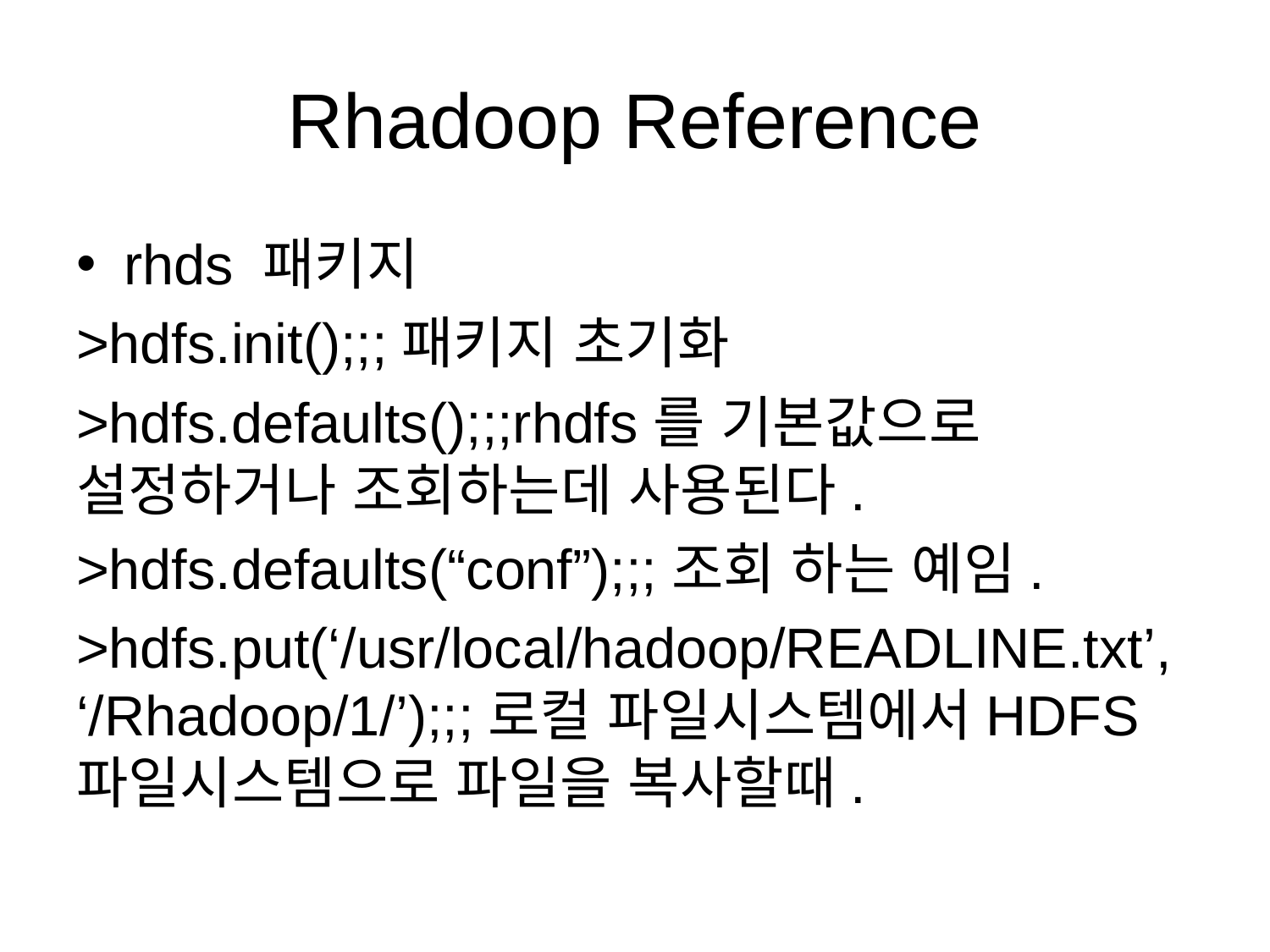

# Rhadoop Reference
rhds 패키지
>hdfs.init();;;패키지 초기화
>hdfs.defaults();;;rhdfs를 기본값으로 설정하거나 조회하는데 사용된다.
>hdfs.defaults(“conf”);;;조회 하는 예임.
>hdfs.put(‘/usr/local/hadoop/READLINE.txt’, ‘/Rhadoop/1/’);;;로컬 파일시스템에서HDFS파일시스템으로 파일을 복사할때.